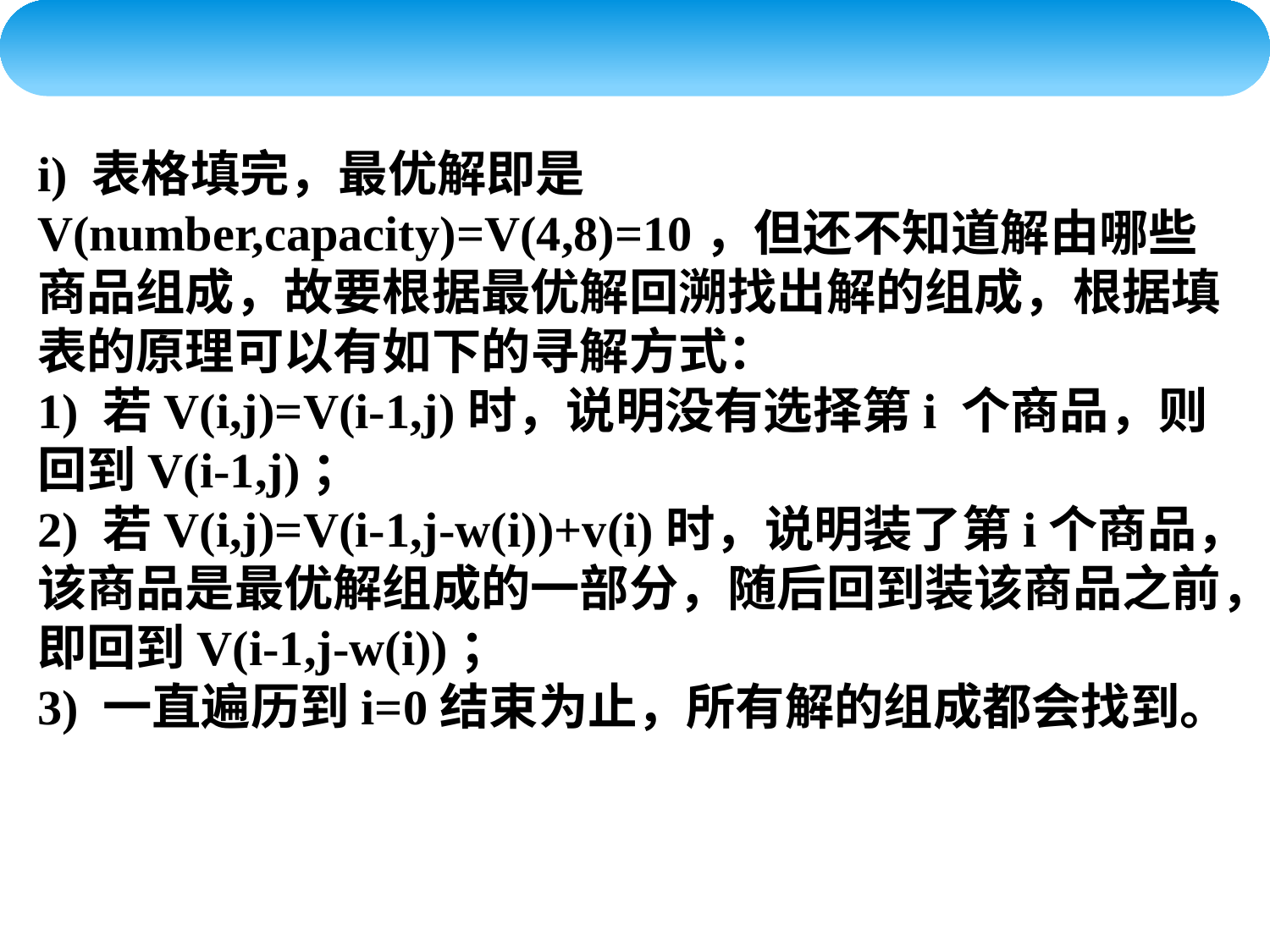

i) 表格填完，最优解即是V(number,capacity)=V(4,8)=10，但还不知道解由哪些商品组成，故要根据最优解回溯找出解的组成，根据填表的原理可以有如下的寻解方式：
1) 若V(i,j)=V(i-1,j)时，说明没有选择第i 个商品，则回到V(i-1,j)；
2) 若V(i,j)=V(i-1,j-w(i))+v(i)时，说明装了第i个商品，该商品是最优解组成的一部分，随后回到装该商品之前，即回到V(i-1,j-w(i))；
3) 一直遍历到i=0结束为止，所有解的组成都会找到。